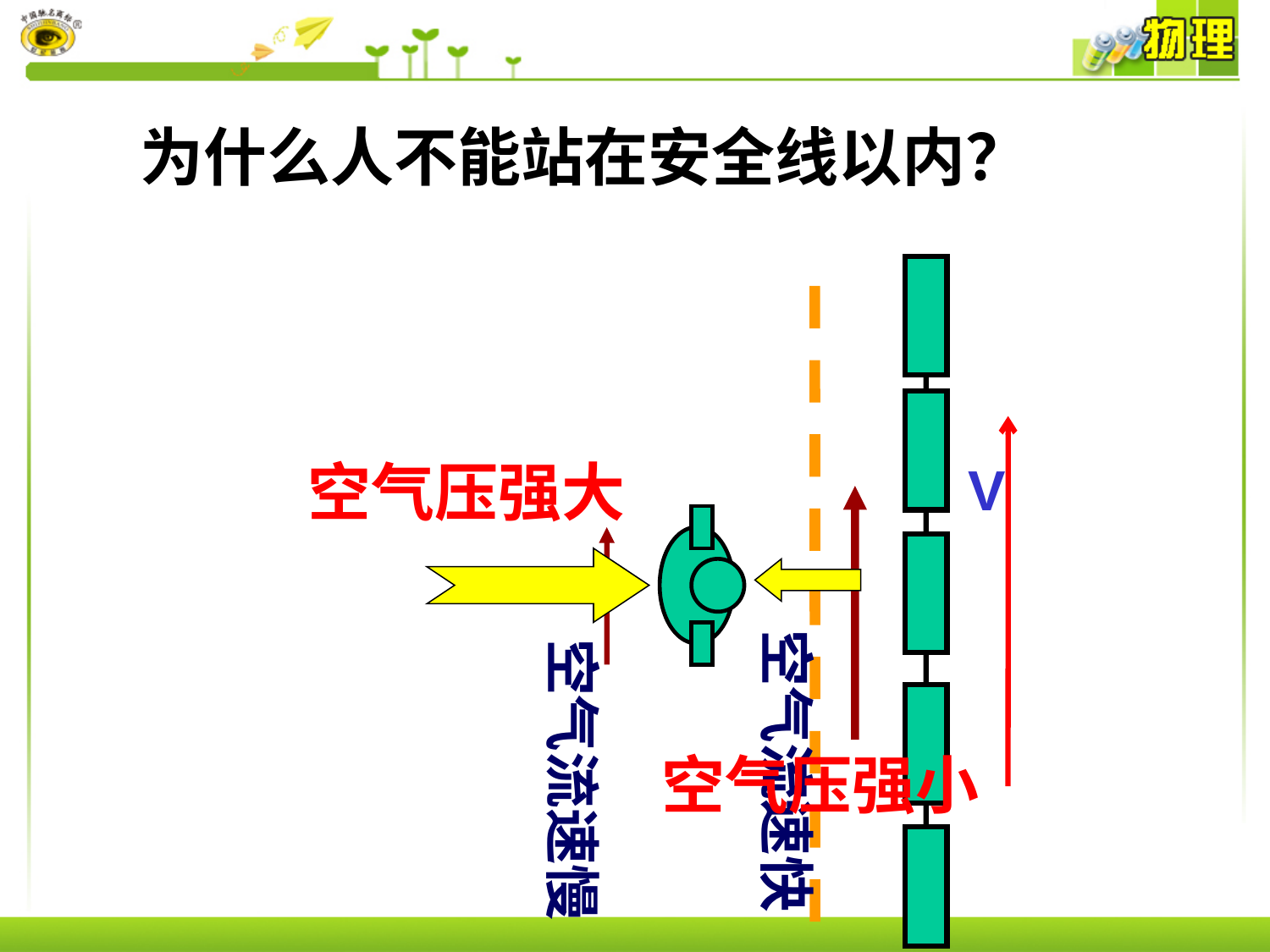

为什么人不能站在安全线以内？

V
空气压强大

空气流速快
空气流速慢
空气压强小